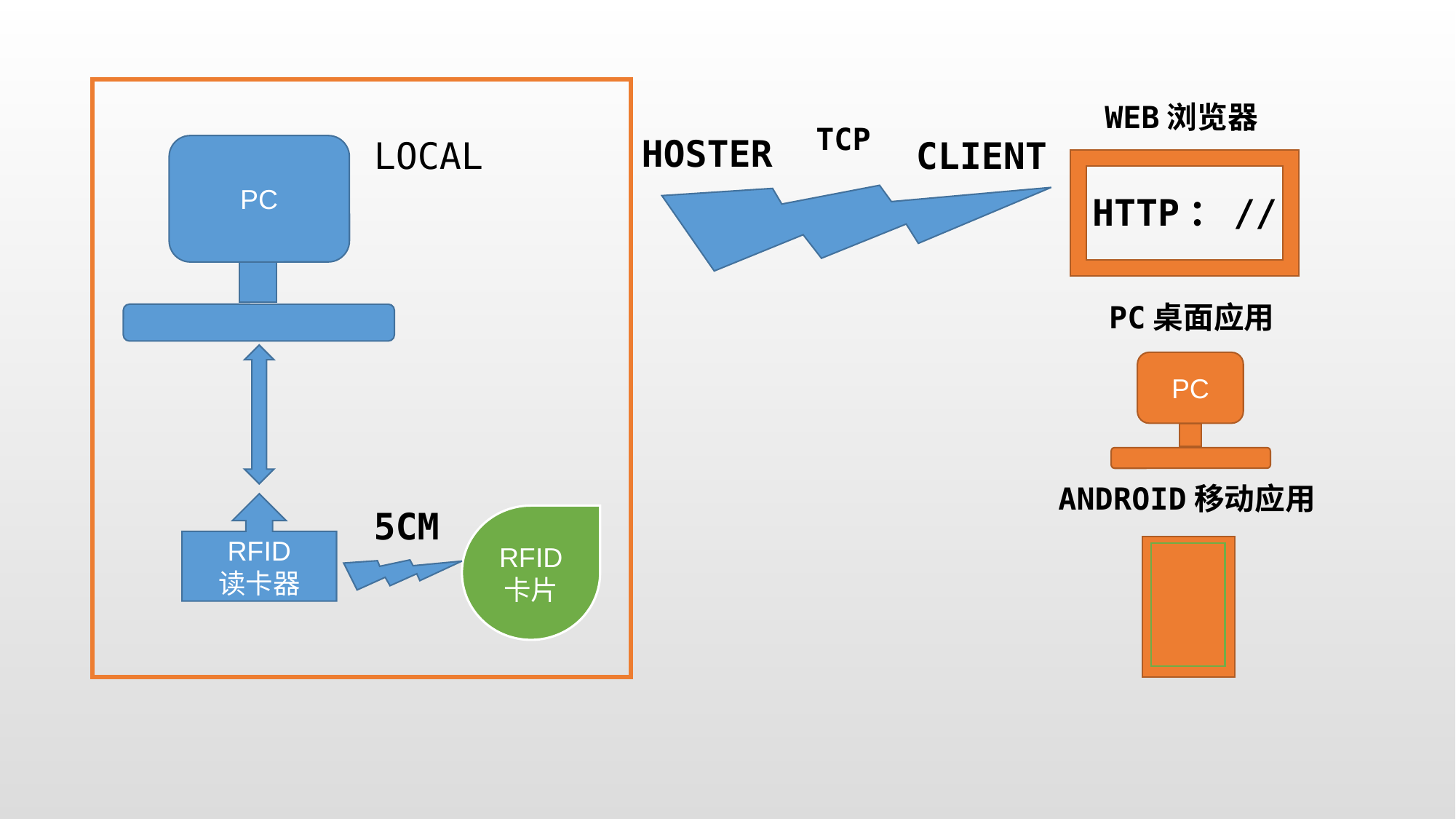

WEB浏览器

HTTP：//
PC桌面应用
PC

ANDROID移动应用

TCP
HOSTER
CLIENT
LOCAL
PC

RFID
读卡器
5CM
RFID
卡片